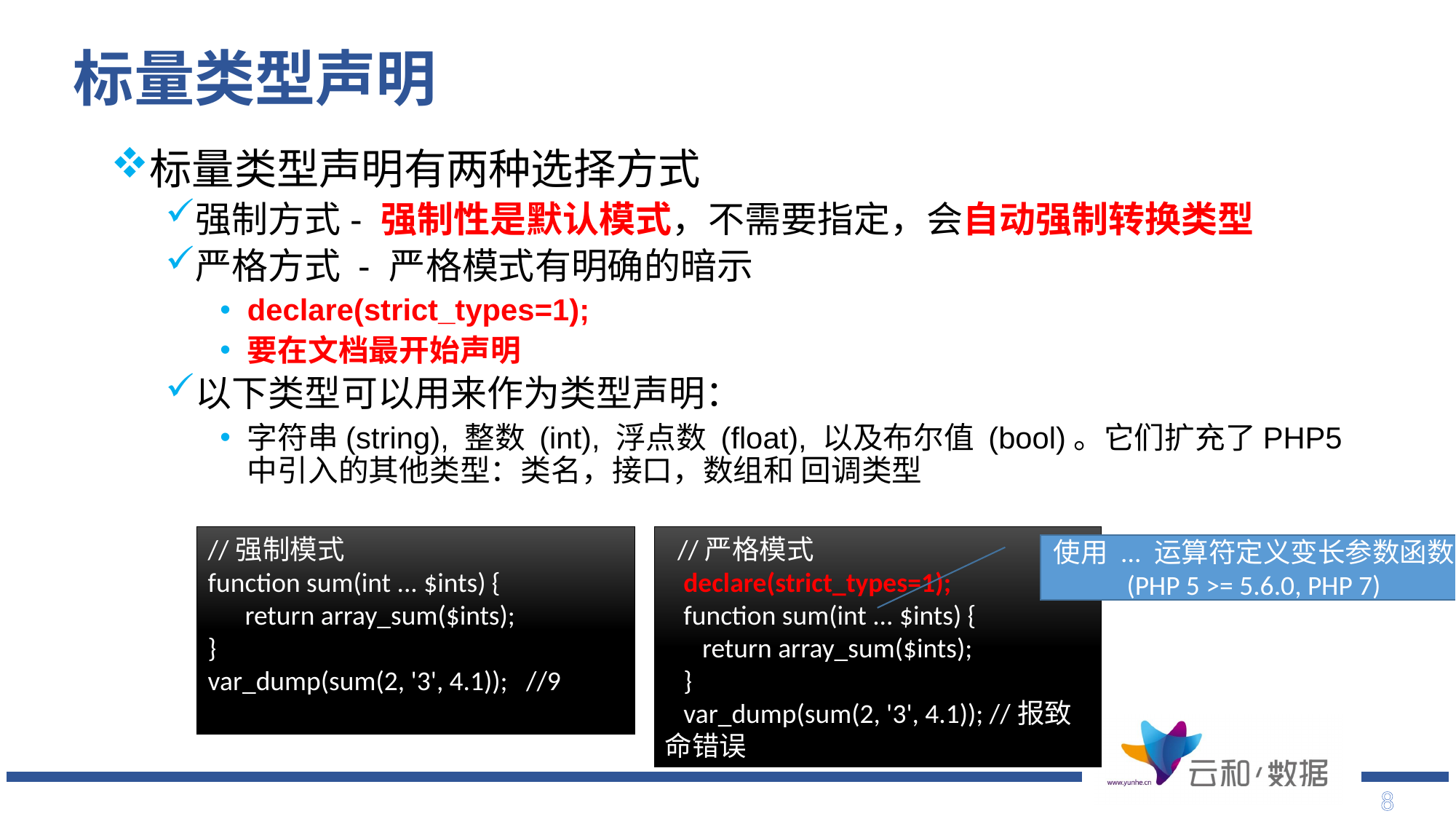

# 标量类型声明
标量类型声明有两种选择方式
强制方式- 强制性是默认模式，不需要指定，会自动强制转换类型
严格方式 - 严格模式有明确的暗示
declare(strict_types=1);
要在文档最开始声明
以下类型可以用来作为类型声明：
字符串(string), 整数 (int), 浮点数 (float), 以及布尔值 (bool)。它们扩充了PHP5中引入的其他类型：类名，接口，数组和 回调类型
//强制模式
function sum(int ... $ints) {
      return array_sum($ints);
}
var_dump(sum(2, '3', 4.1));   //9

  //严格模式
   declare(strict_types=1);
   function sum(int ... $ints) {
      return array_sum($ints);
   }
   var_dump(sum(2, '3', 4.1)); //报致命错误
使用 ... 运算符定义变长参数函数
(PHP 5 >= 5.6.0, PHP 7)